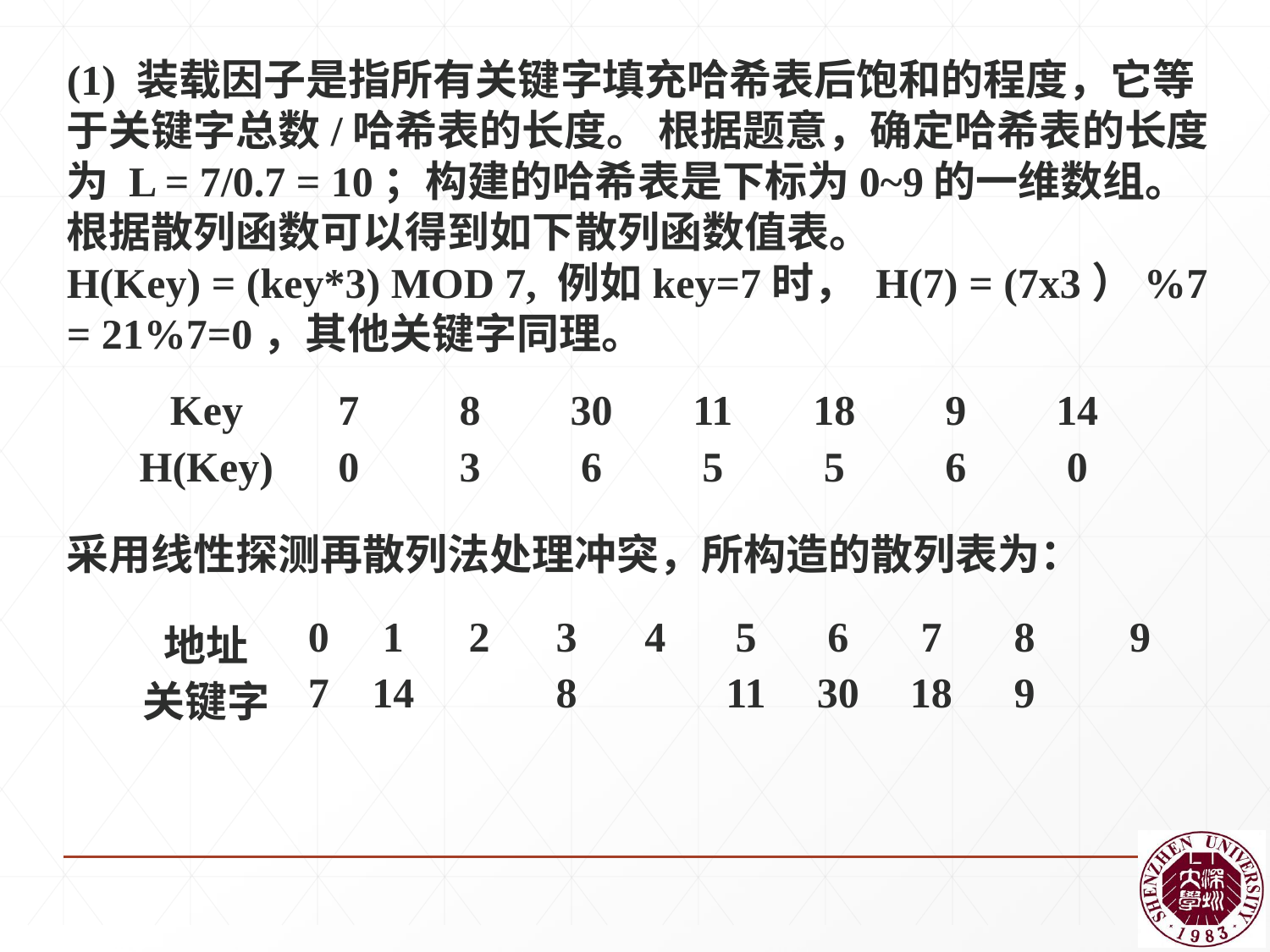

(1) 装载因子是指所有关键字填充哈希表后饱和的程度，它等于关键字总数/哈希表的长度。 根据题意，确定哈希表的长度为 L = 7/0.7 = 10；构建的哈希表是下标为0~9的一维数组。根据散列函数可以得到如下散列函数值表。
H(Key) = (key*3) MOD 7, 例如key=7时， H(7) = (7x3）%7 = 21%7=0，其他关键字同理。
| Key | 7 | 8 | 30 | 11 | 18 | 9 | 14 |
| --- | --- | --- | --- | --- | --- | --- | --- |
| H(Key) | 0 | 3 | 6 | 5 | 5 | 6 | 0 |
采用线性探测再散列法处理冲突，所构造的散列表为：
| 地址 | 0 | 1 | 2 | 3 | 4 | 5 | 6 | 7 | 8 | 9 |
| --- | --- | --- | --- | --- | --- | --- | --- | --- | --- | --- |
| 关键字 | 7 | 14 |  | 8 |  | 11 | 30 | 18 | 9 |  |